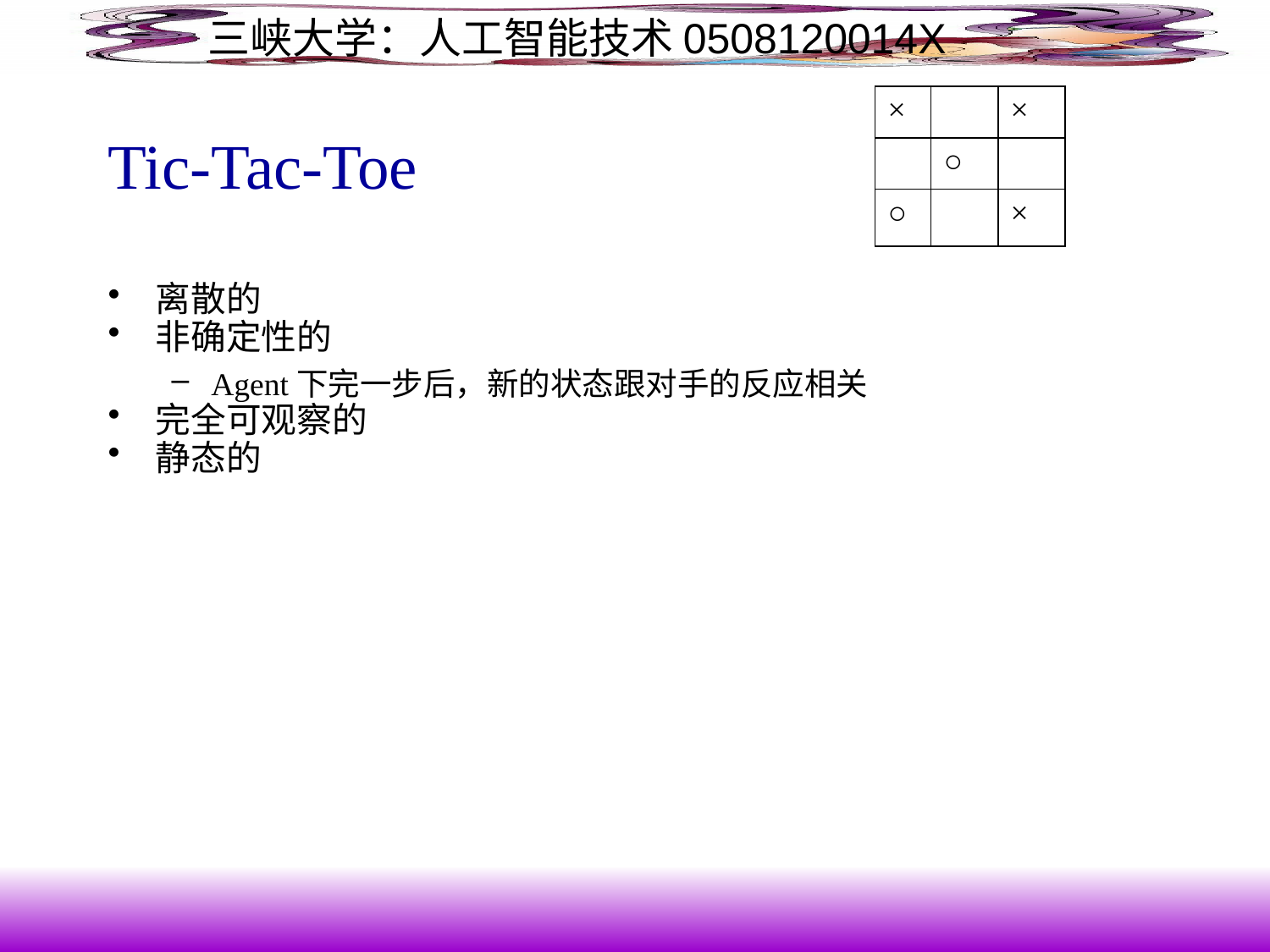

# Tic-Tac-Toe
| × |  | × |
| --- | --- | --- |
|  | ○ |  |
| ○ |  | × |
离散的
非确定性的
Agent下完一步后，新的状态跟对手的反应相关
完全可观察的
静态的